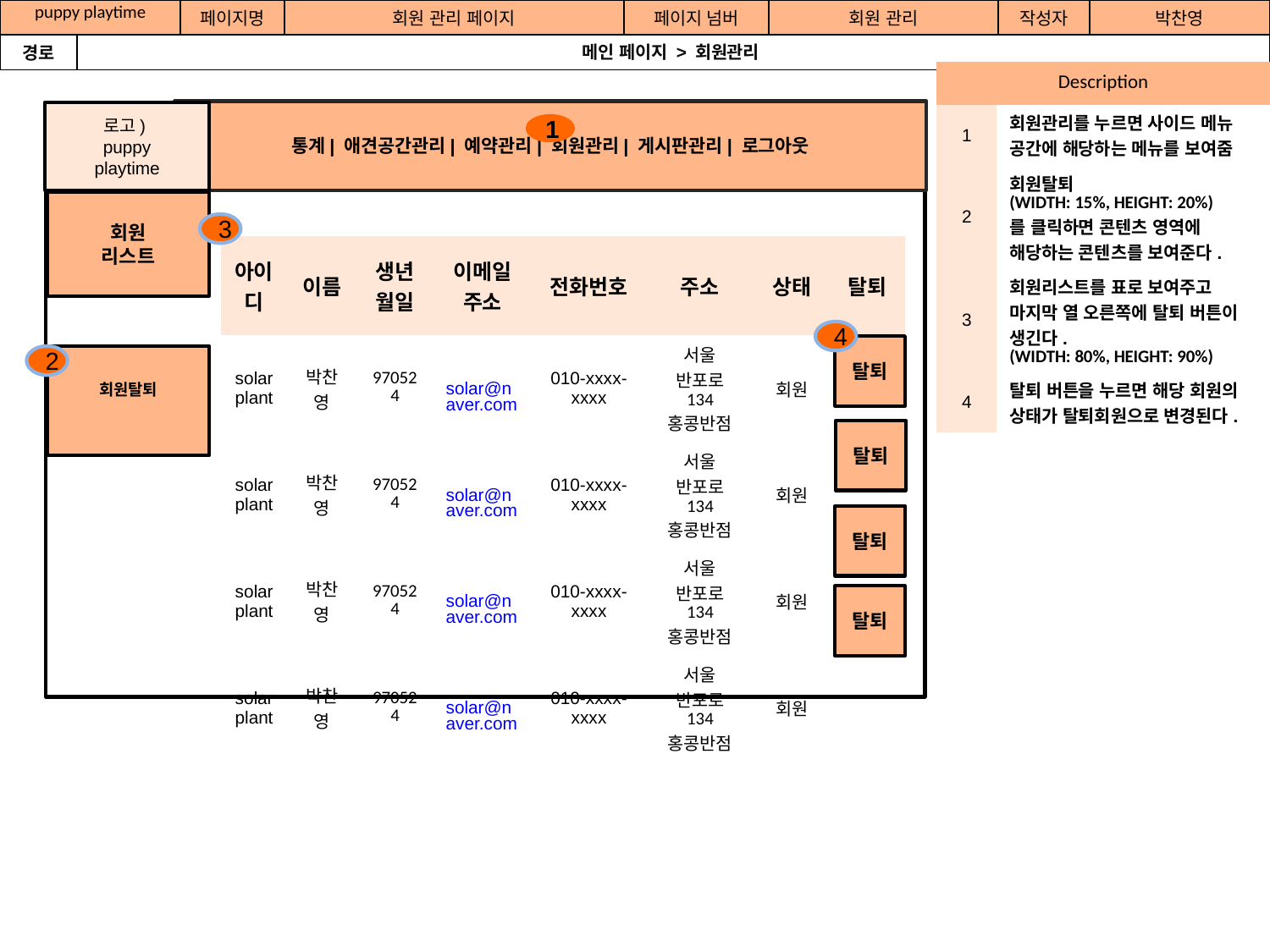

| puppy playtime |  | 페이지명 | 회원 관리 페이지 | 페이지 넘버 | 회원 관리 | 작성자 | 박찬영 |
| --- | --- | --- | --- | --- | --- | --- | --- |
| 경로 | 메인 페이지 > 회원관리 |  |  |  |  |  |  |
| Description |  |
| --- | --- |
| 1 | 회원관리를 누르면 사이드 메뉴 공간에 해당하는 메뉴를 보여줌 |
| 2 | 회원탈퇴 (WIDTH: 15%, HEIGHT: 20%) 를 클릭하면 콘텐츠 영역에 해당하는 콘텐츠를 보여준다. |
| 3 | 회원리스트를 표로 보여주고 마지막 열 오른쪽에 탈퇴 버튼이 생긴다. (WIDTH: 80%, HEIGHT: 90%) |
| 4 | 탈퇴 버튼을 누르면 해당 회원의 상태가 탈퇴회원으로 변경된다. |
통계| 애견공간관리| 예약관리| 회원관리| 게시판관리| 로그아웃
로고)
puppy
playtime
1

회원
리스트
3
| 아이디 | 이름 | 생년월일 | 이메일주소 | 전화번호 | 주소 | 상태 | 탈퇴 |
| --- | --- | --- | --- | --- | --- | --- | --- |
| solarplant | 박찬영 | 970524 | solar@naver.com | 010-xxxx-xxxx | 서울 반포로 134 홍콩반점 | 회원 |  |
| solarplant | 박찬영 | 970524 | solar@naver.com | 010-xxxx-xxxx | 서울 반포로 134 홍콩반점 | 회원 |  |
| solarplant | 박찬영 | 970524 | solar@naver.com | 010-xxxx-xxxx | 서울 반포로 134 홍콩반점 | 회원 |  |
| solarplant | 박찬영 | 970524 | solar@naver.com | 010-xxxx-xxxx | 서울 반포로 134 홍콩반점 | 회원 |  |
4
탈퇴
2

회원탈퇴

탈퇴
탈퇴
탈퇴